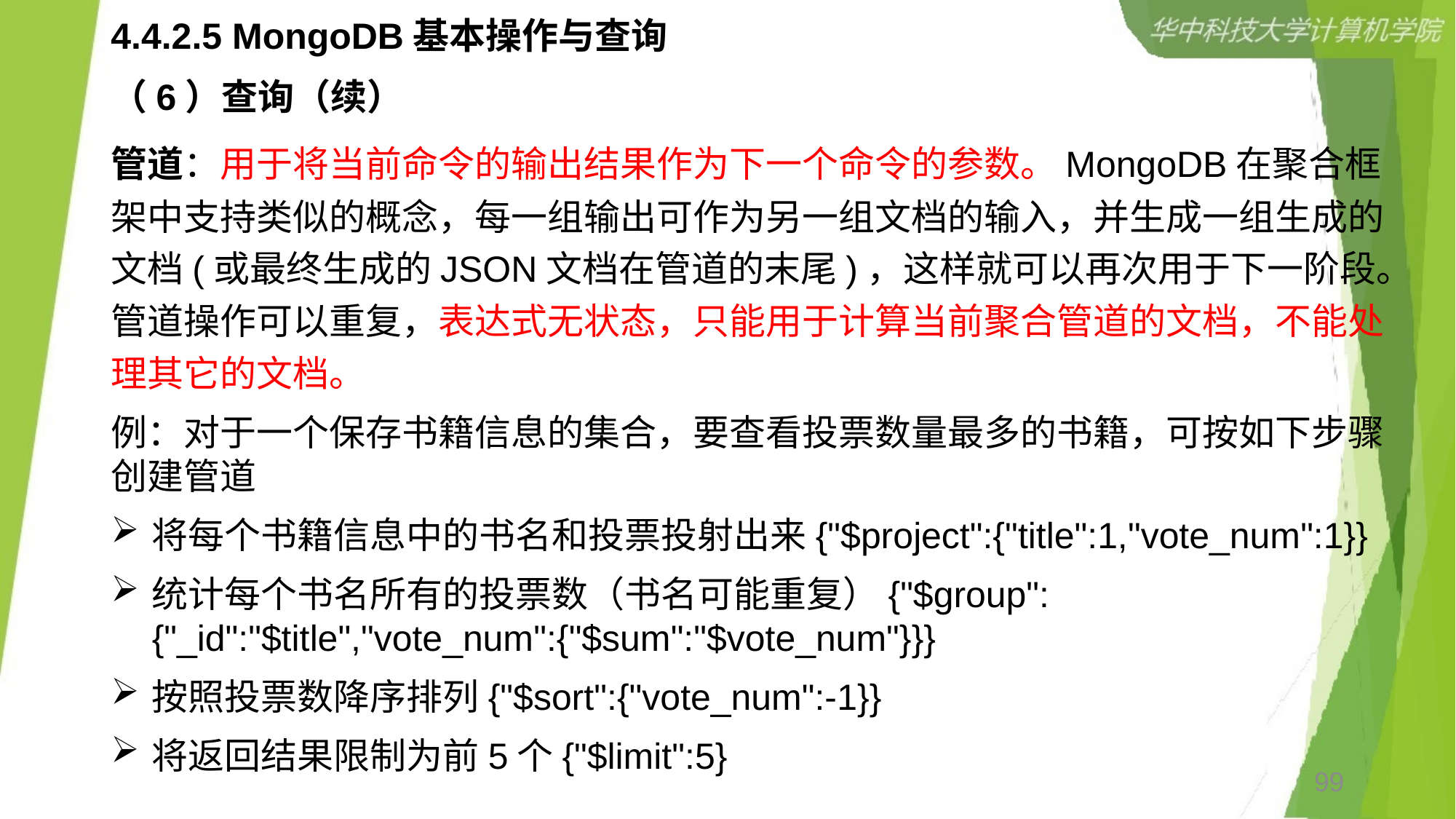

# 4.4.2.5 MongoDB基本操作与查询
（6）查询（续）
管道：用于将当前命令的输出结果作为下一个命令的参数。MongoDB在聚合框架中支持类似的概念，每一组输出可作为另一组文档的输入，并生成一组生成的文档(或最终生成的JSON文档在管道的末尾)，这样就可以再次用于下一阶段。管道操作可以重复，表达式无状态，只能用于计算当前聚合管道的文档，不能处理其它的文档。
例：对于一个保存书籍信息的集合，要查看投票数量最多的书籍，可按如下步骤创建管道
将每个书籍信息中的书名和投票投射出来{"$project":{"title":1,"vote_num":1}}
统计每个书名所有的投票数（书名可能重复）{"$group":{"_id":"$title","vote_num":{"$sum":"$vote_num"}}}
按照投票数降序排列{"$sort":{"vote_num":-1}}
将返回结果限制为前5个{"$limit":5}
99